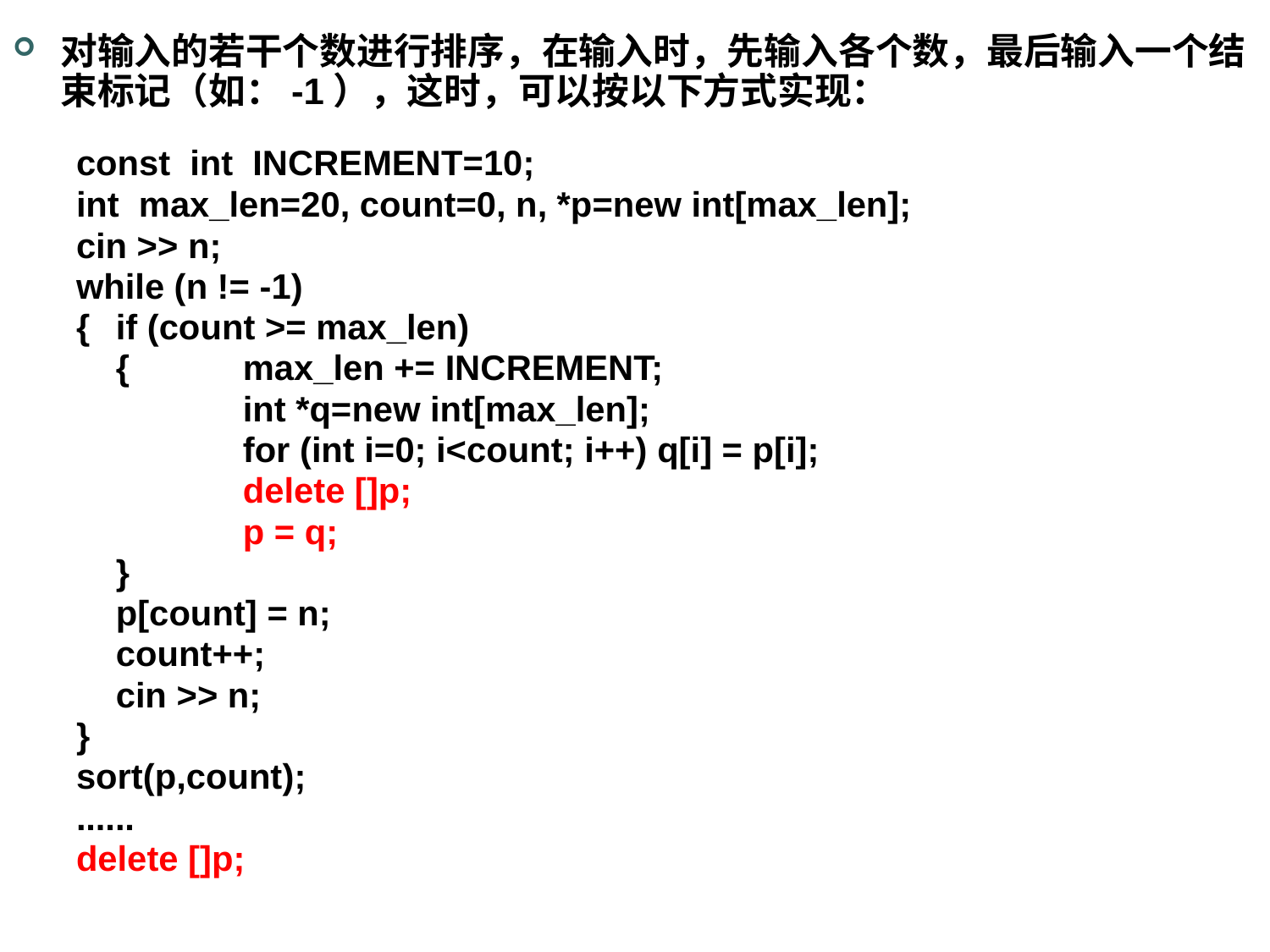

对输入的若干个数进行排序，在输入时，先输入各个数，最后输入一个结束标记（如：-1），这时，可以按以下方式实现：
const  int  INCREMENT=10;
int  max_len=20, count=0, n, *p=new int[max_len];
cin >> n;
while (n != -1)
{	if (count >= max_len)
	{	max_len += INCREMENT;
		int *q=new int[max_len];
		for (int i=0; i<count; i++) q[i] = p[i];
		delete []p;
		p = q;
	}
	p[count] = n;
	count++;
	cin >> n;
}
sort(p,count);
......
delete []p;